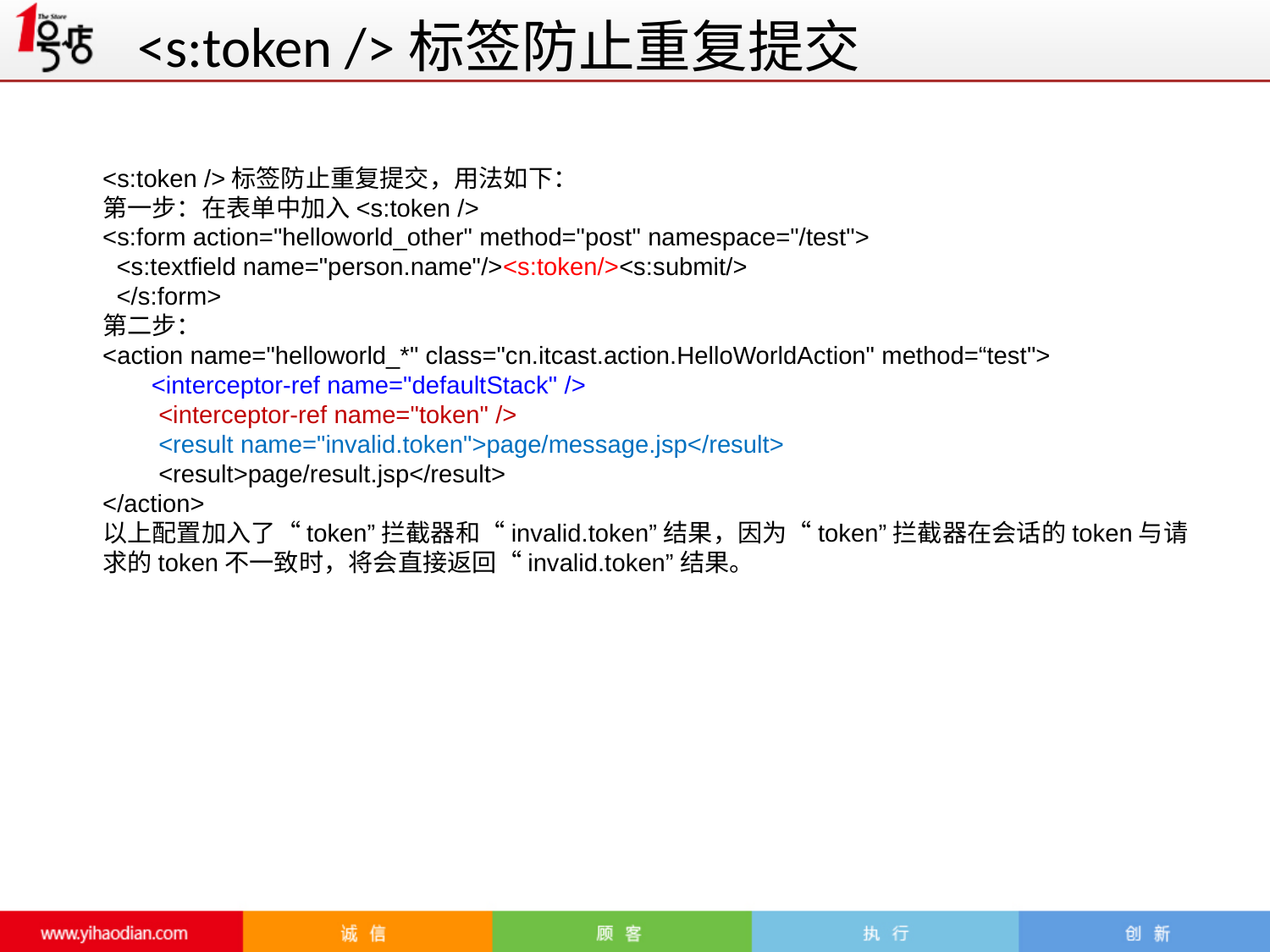

# <s:token />标签防止重复提交
<s:token />标签防止重复提交，用法如下：
第一步：在表单中加入<s:token />
<s:form action="helloworld_other" method="post" namespace="/test">
  <s:textfield name="person.name"/><s:token/><s:submit/>
  </s:form>
第二步：
<action name="helloworld_*" class="cn.itcast.action.HelloWorldAction" method=“test">
       <interceptor-ref name="defaultStack" />
        <interceptor-ref name="token" />
        <result name="invalid.token">page/message.jsp</result>
        <result>page/result.jsp</result>
</action>
以上配置加入了“token”拦截器和“invalid.token”结果，因为“token”拦截器在会话的token与请求的token不一致时，将会直接返回“invalid.token”结果。